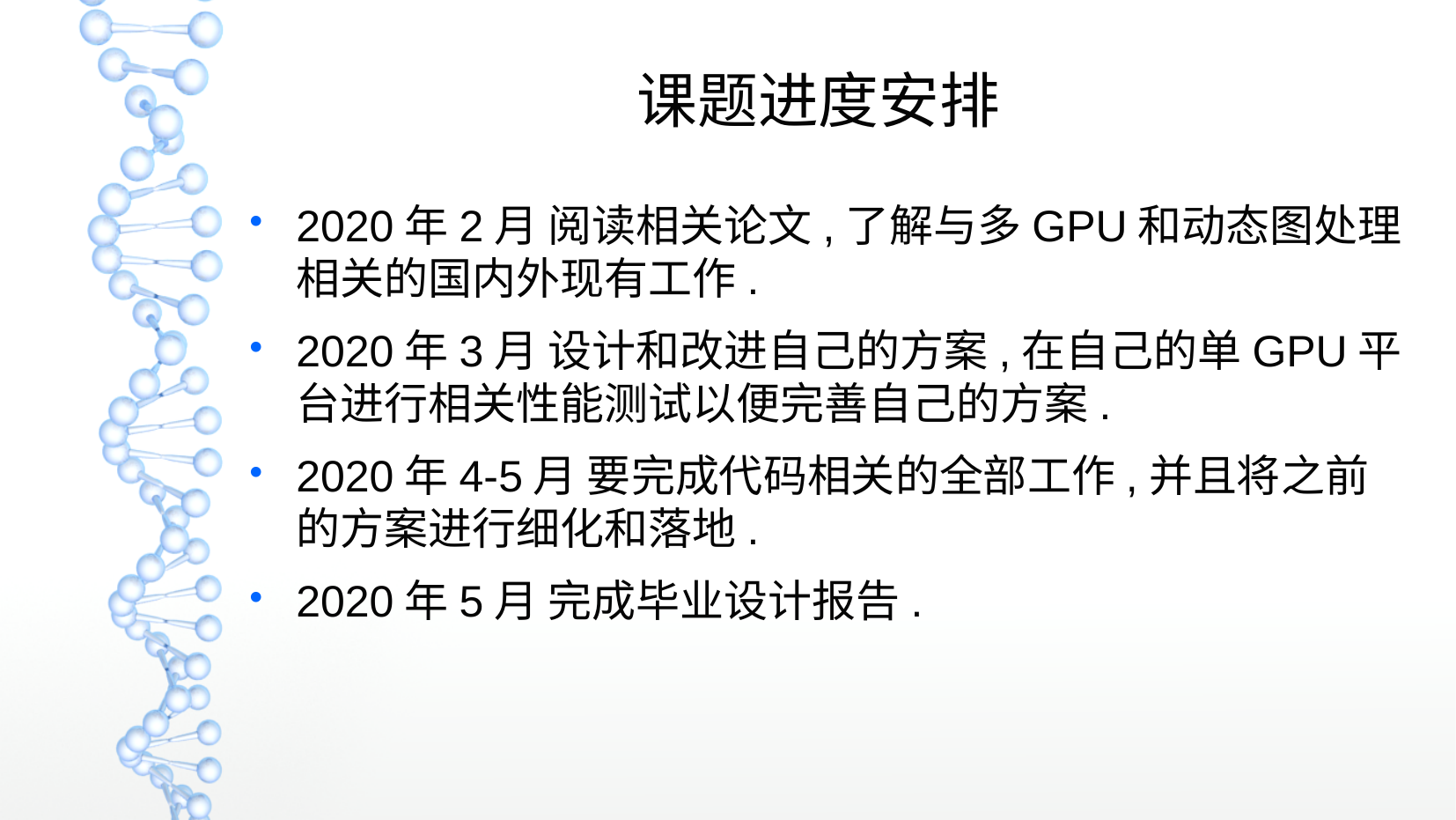

课题进度安排
2020年2月 阅读相关论文,了解与多GPU和动态图处理相关的国内外现有工作.
2020年3月 设计和改进自己的方案,在自己的单GPU平台进行相关性能测试以便完善自己的方案.
2020年4-5月 要完成代码相关的全部工作,并且将之前的方案进行细化和落地.
2020年5月 完成毕业设计报告.